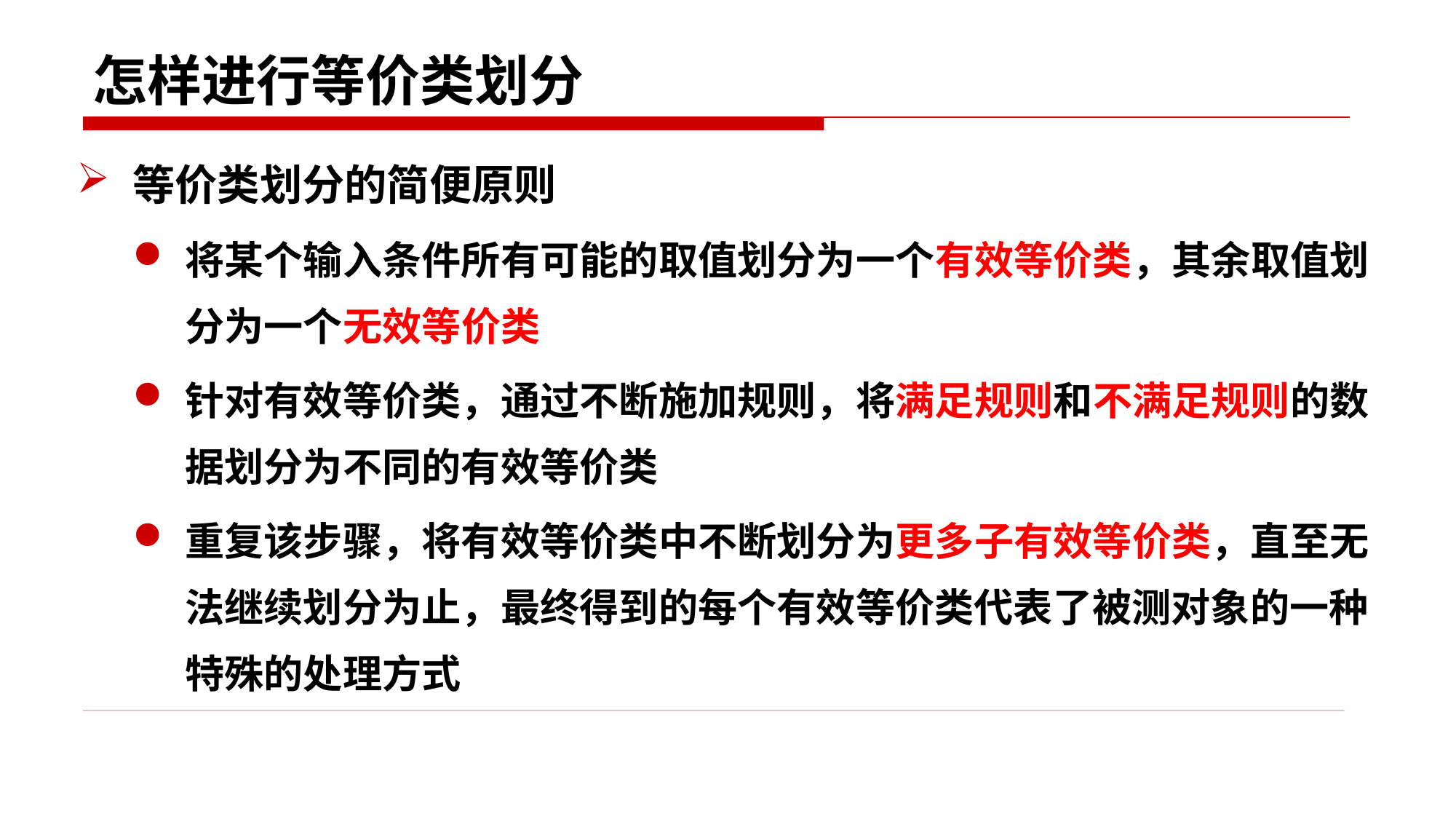

# 怎样进行等价类划分
等价类划分的简便原则
将某个输入条件所有可能的取值划分为一个有效等价类，其余取值划分为一个无效等价类
针对有效等价类，通过不断施加规则，将满足规则和不满足规则的数据划分为不同的有效等价类
重复该步骤，将有效等价类中不断划分为更多子有效等价类，直至无法继续划分为止，最终得到的每个有效等价类代表了被测对象的一种特殊的处理方式